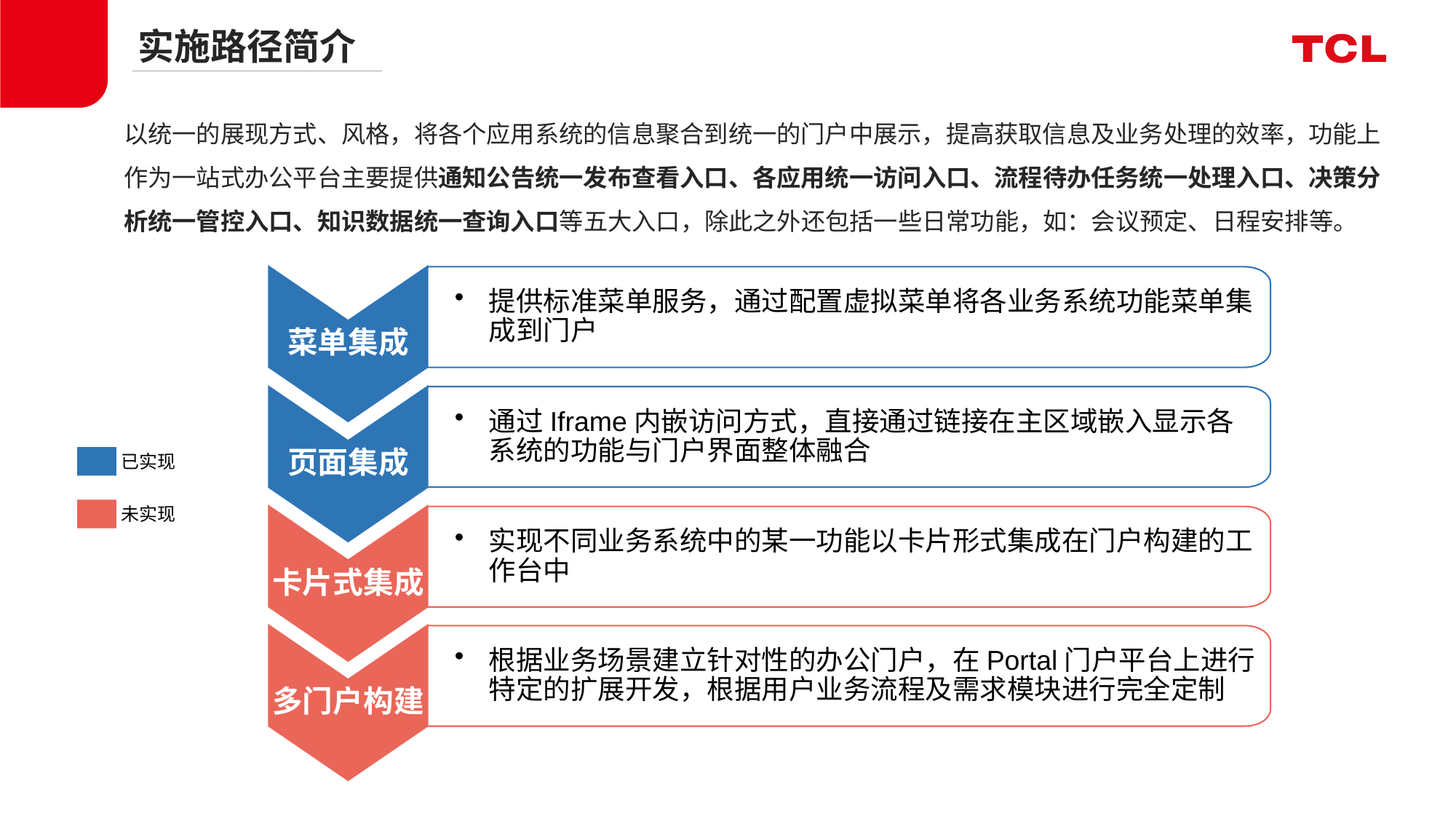

实施路径简介
以统一的展现方式、风格，将各个应用系统的信息聚合到统一的门户中展示，提高获取信息及业务处理的效率，功能上作为一站式办公平台主要提供通知公告统一发布查看入口、各应用统一访问入口、流程待办任务统一处理入口、决策分析统一管控入口、知识数据统一查询入口等五大入口，除此之外还包括一些日常功能，如：会议预定、日程安排等。
菜单集成
提供标准菜单服务，通过配置虚拟菜单将各业务系统功能菜单集成到门户
页面集成
通过Iframe内嵌访问方式，直接通过链接在主区域嵌入显示各系统的功能与门户界面整体融合
已实现

未实现

卡片式集成
实现不同业务系统中的某一功能以卡片形式集成在门户构建的工作台中
多门户构建
根据业务场景建立针对性的办公门户，在Portal门户平台上进行特定的扩展开发，根据用户业务流程及需求模块进行完全定制